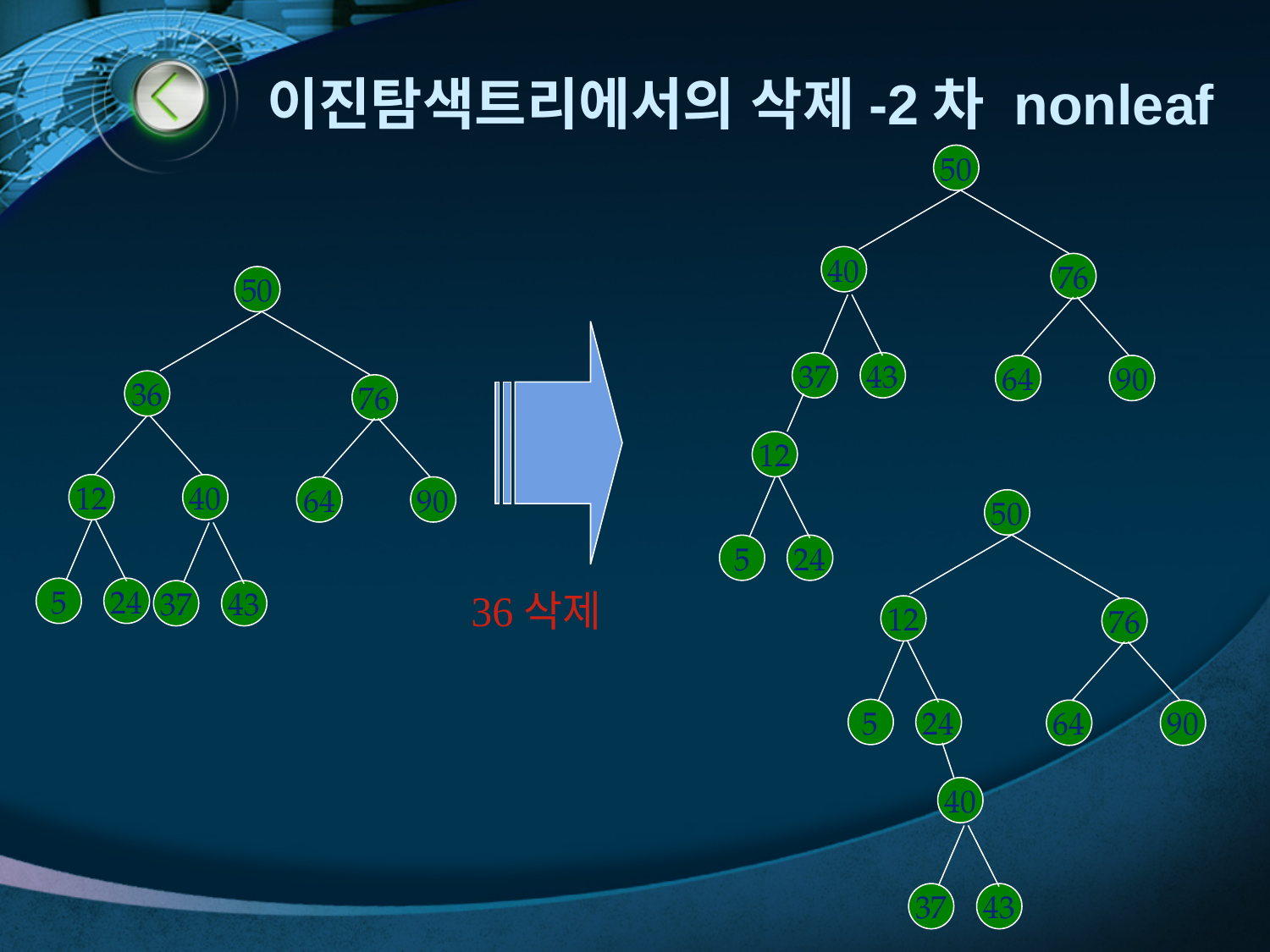

# 이진탐색트리에서의 삭제-2차 nonleaf
50

40
76
50

36
76

12
40
64
90

5
24
37
43

37
43
64
90

12

50

5
24
36삭제
12
76

5
24
64
90

40

37
43